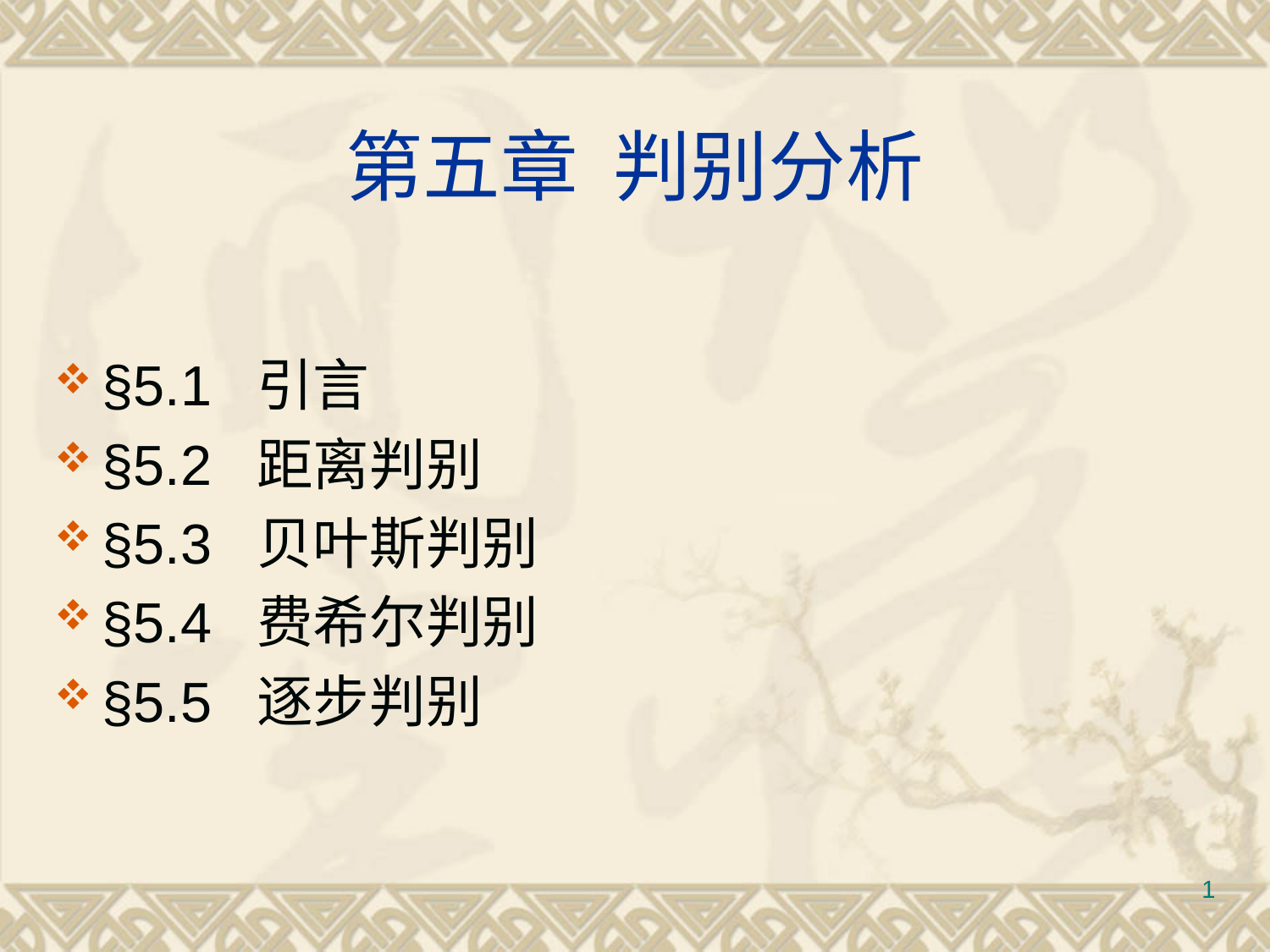

# 第五章  判别分析

§5.1  引言
§5.2  距离判别
§5.3  贝叶斯判别
§5.4  费希尔判别
§5.5  逐步判别
1